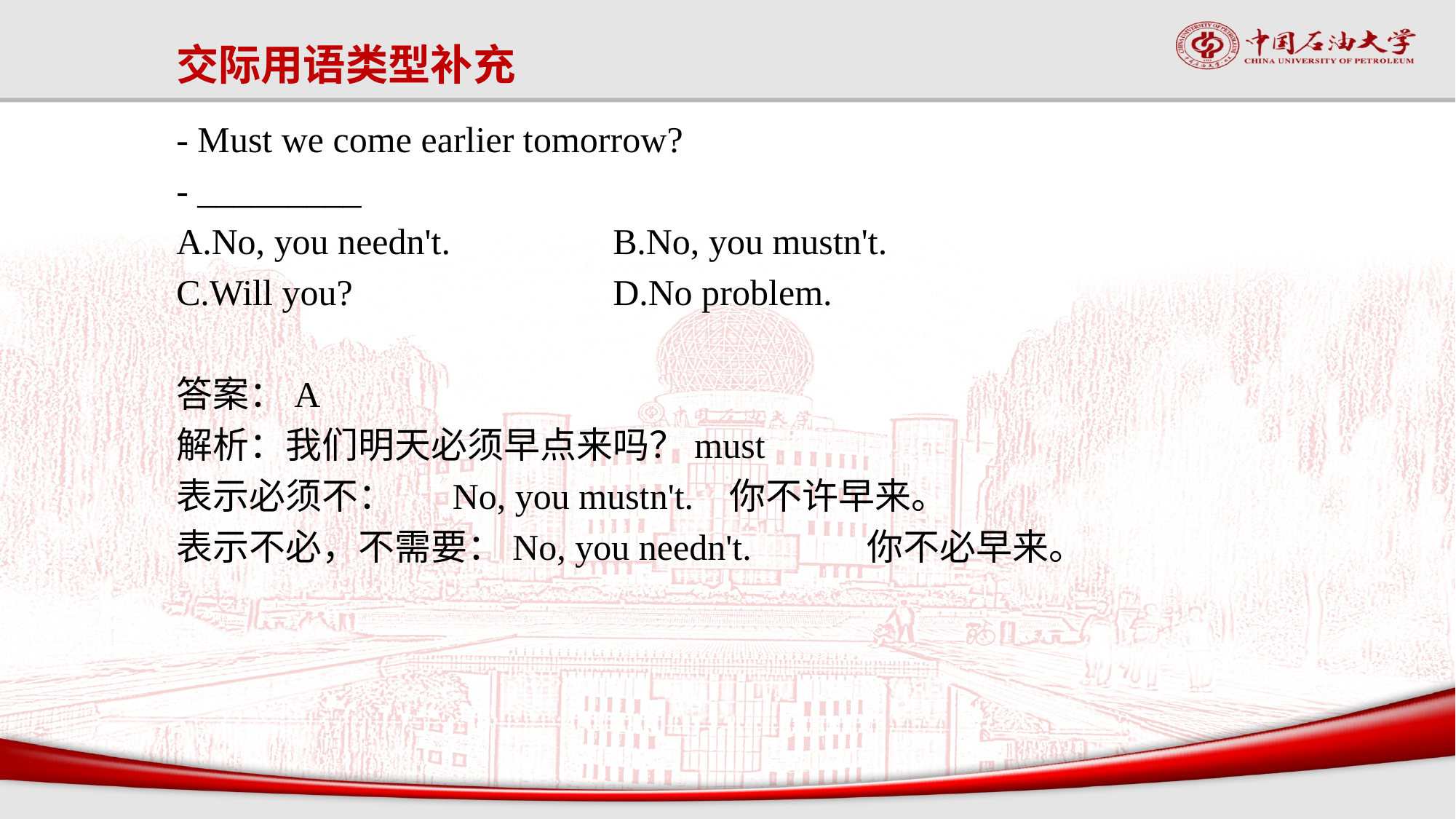

# 交际用语类型补充
- Must we come earlier tomorrow?
- _________
A.No, you needn't.		B.No, you mustn't.
C.Will you?			D.No problem.

答案：A
解析：我们明天必须早点来吗？must
表示必须不：      No, you mustn't.   你不许早来。
表示不必，不需要：No, you needn't.	   你不必早来。